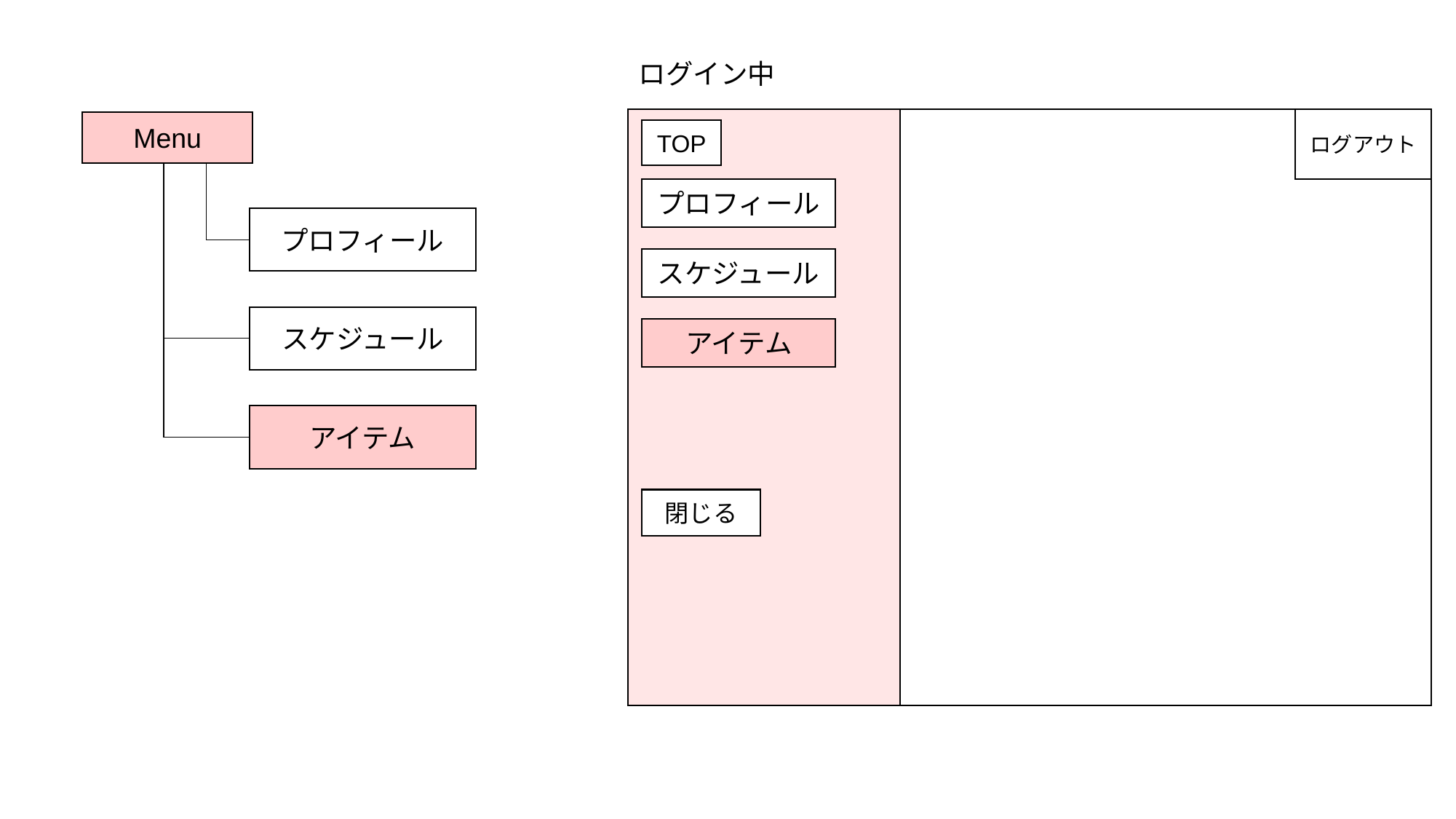

ログイン中

ログアウト
Menu
TOP
プロフィール
プロフィール
スケジュール
スケジュール
アイテム
アイテム
閉じる